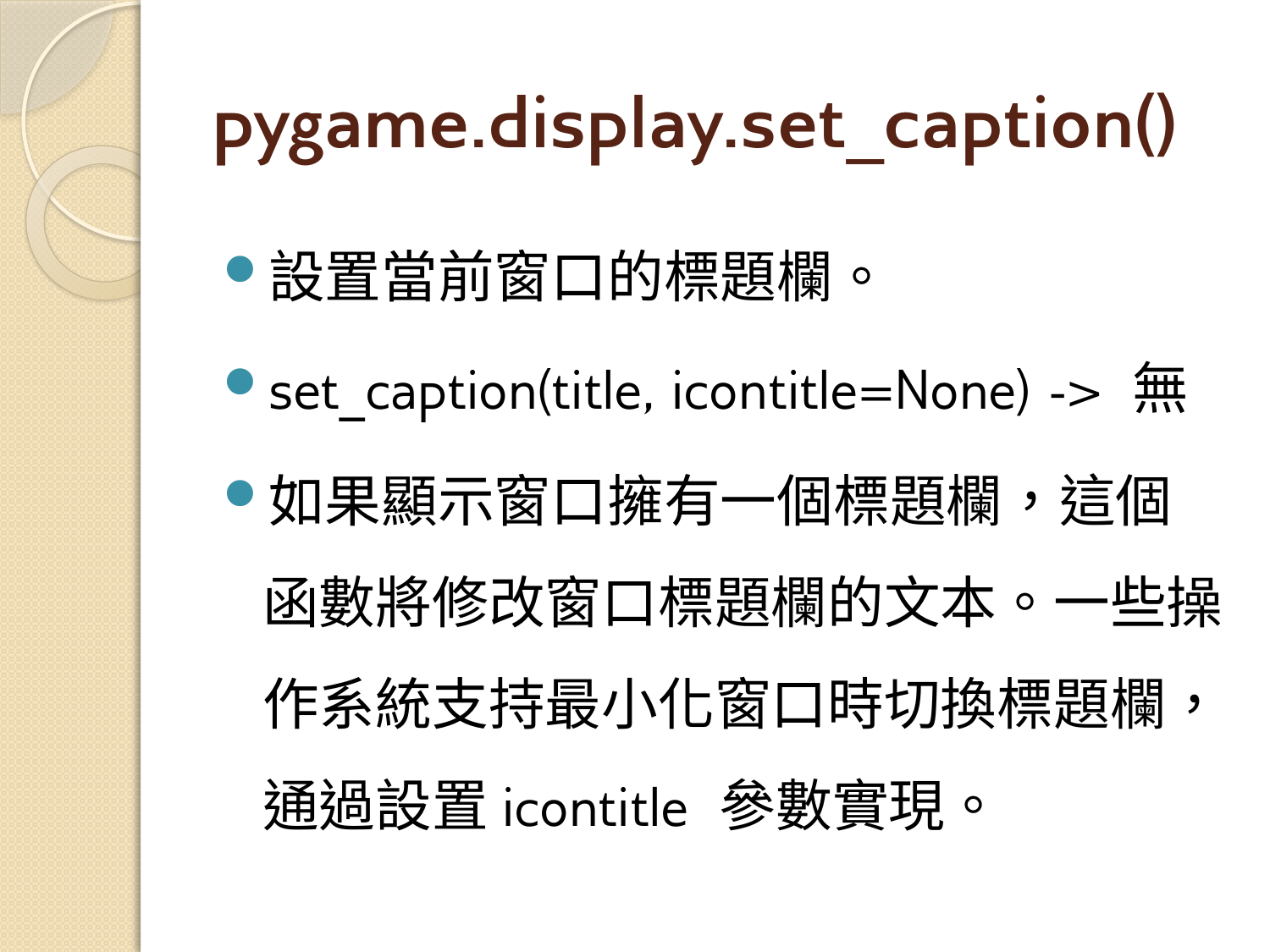

# pygame.display.set_caption()
設置當前窗口的標題欄。
set_caption(title, icontitle=None) -> 無
如果顯示窗口擁有一個標題欄，這個函數將修改窗口標題欄的文本。一些操作系統支持最小化窗口時切換標題欄，通過設置icontitle 參數實現。